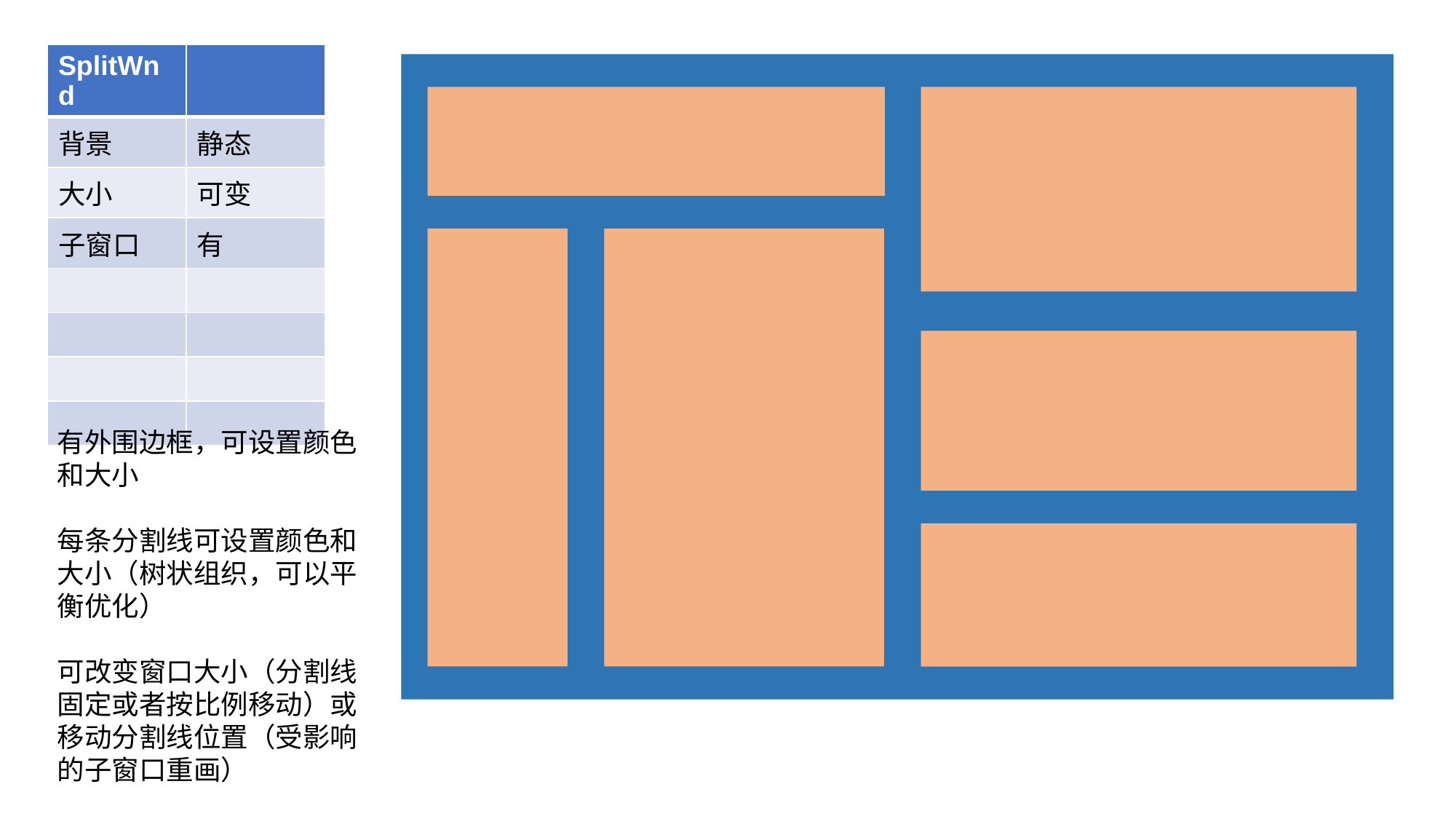

| SplitWnd |  |
| --- | --- |
| 背景 | 静态 |
| 大小 | 可变 |
| 子窗口 | 有 |
|  |  |
|  |  |
|  |  |
|  |  |

有外围边框，可设置颜色和大小

每条分割线可设置颜色和大小（树状组织，可以平衡优化）

可改变窗口大小（分割线固定或者按比例移动）或移动分割线位置（受影响的子窗口重画）